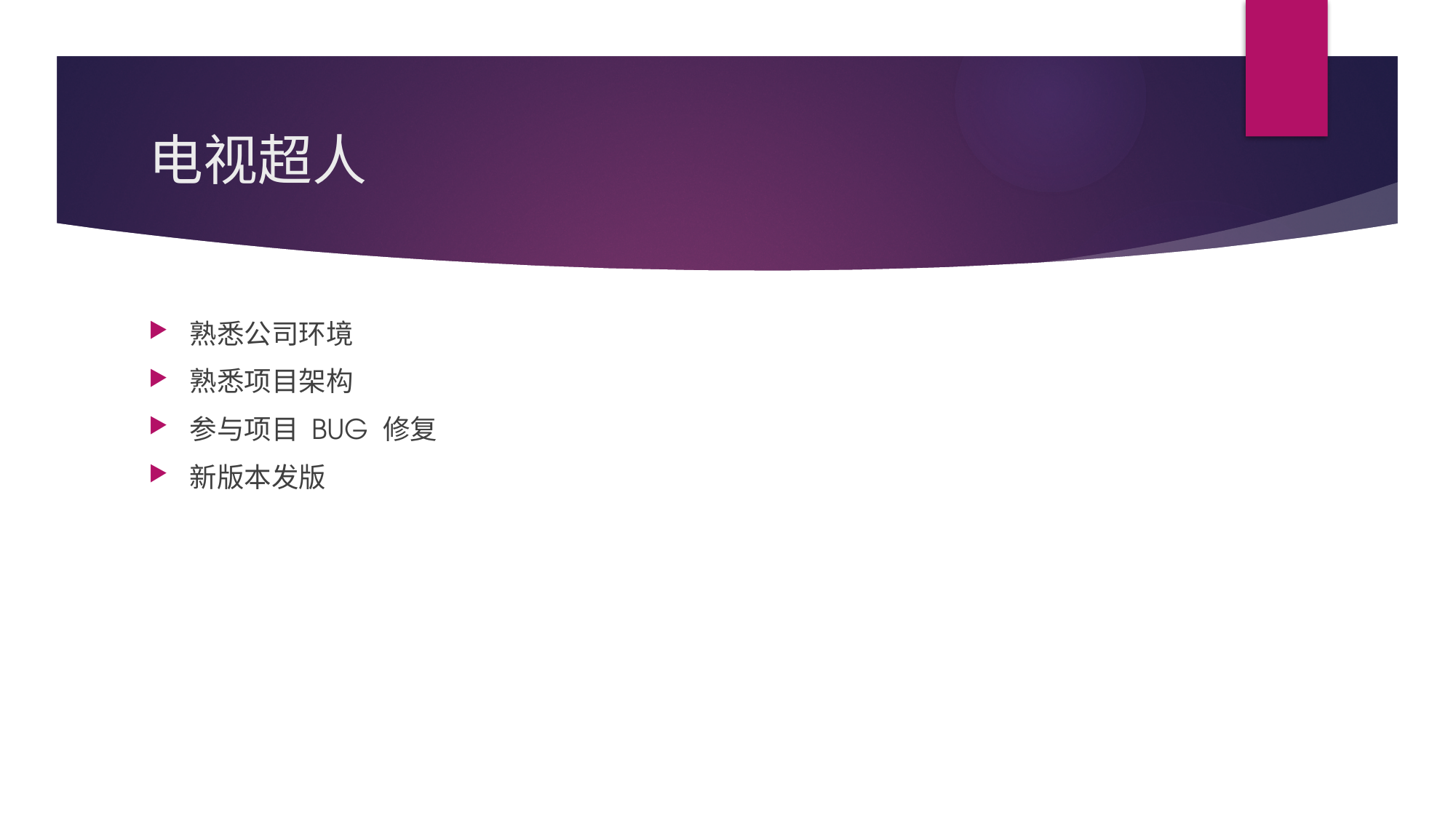

# 电视超人
熟悉公司环境
熟悉项目架构
参与项目 BUG 修复
新版本发版